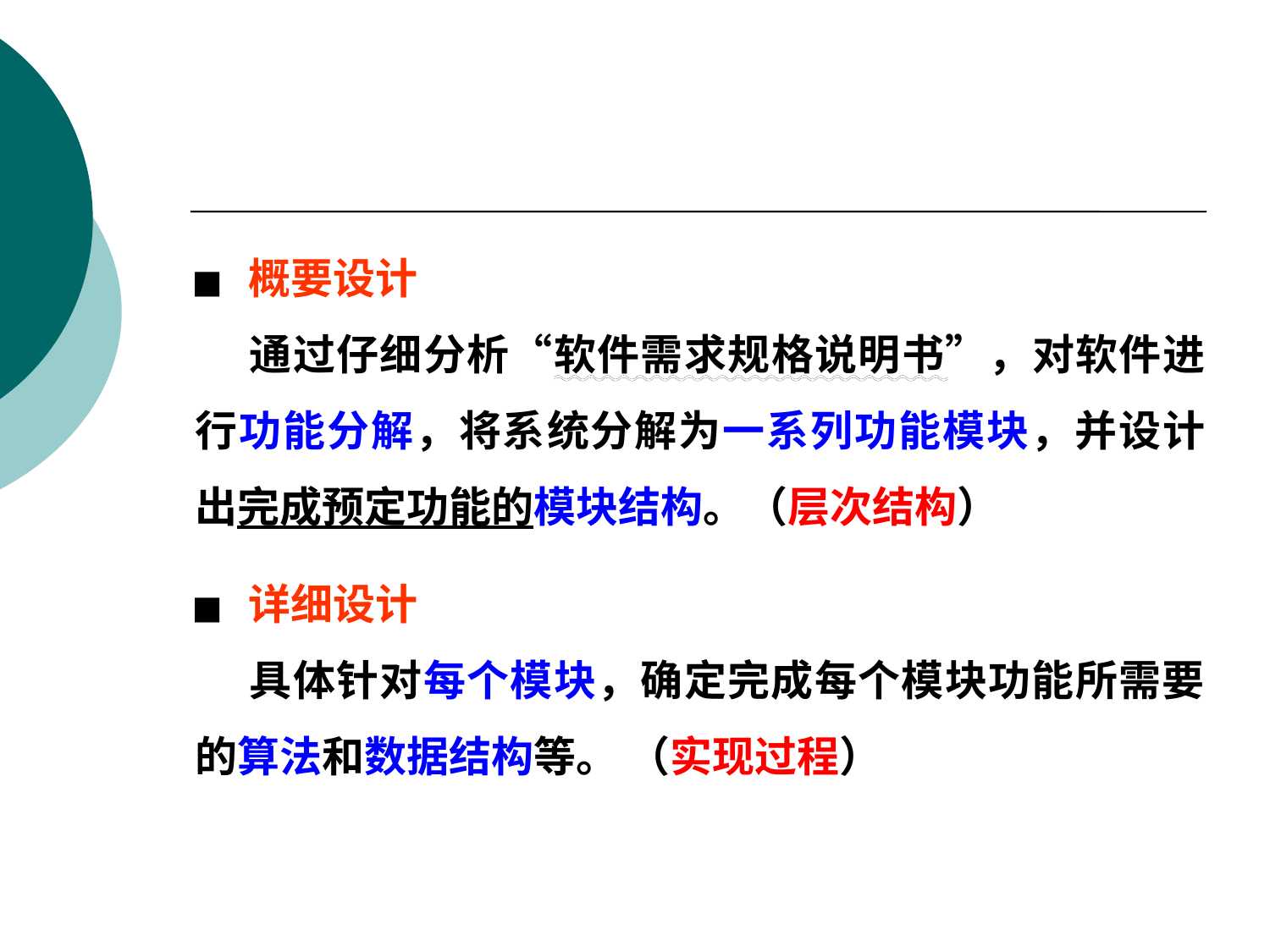

█  概要设计
     通过仔细分析“软件需求规格说明书”，对软件进行功能分解，将系统分解为一系列功能模块，并设计出完成预定功能的模块结构。（层次结构）
█  详细设计
     具体针对每个模块，确定完成每个模块功能所需要的算法和数据结构等。 （实现过程）